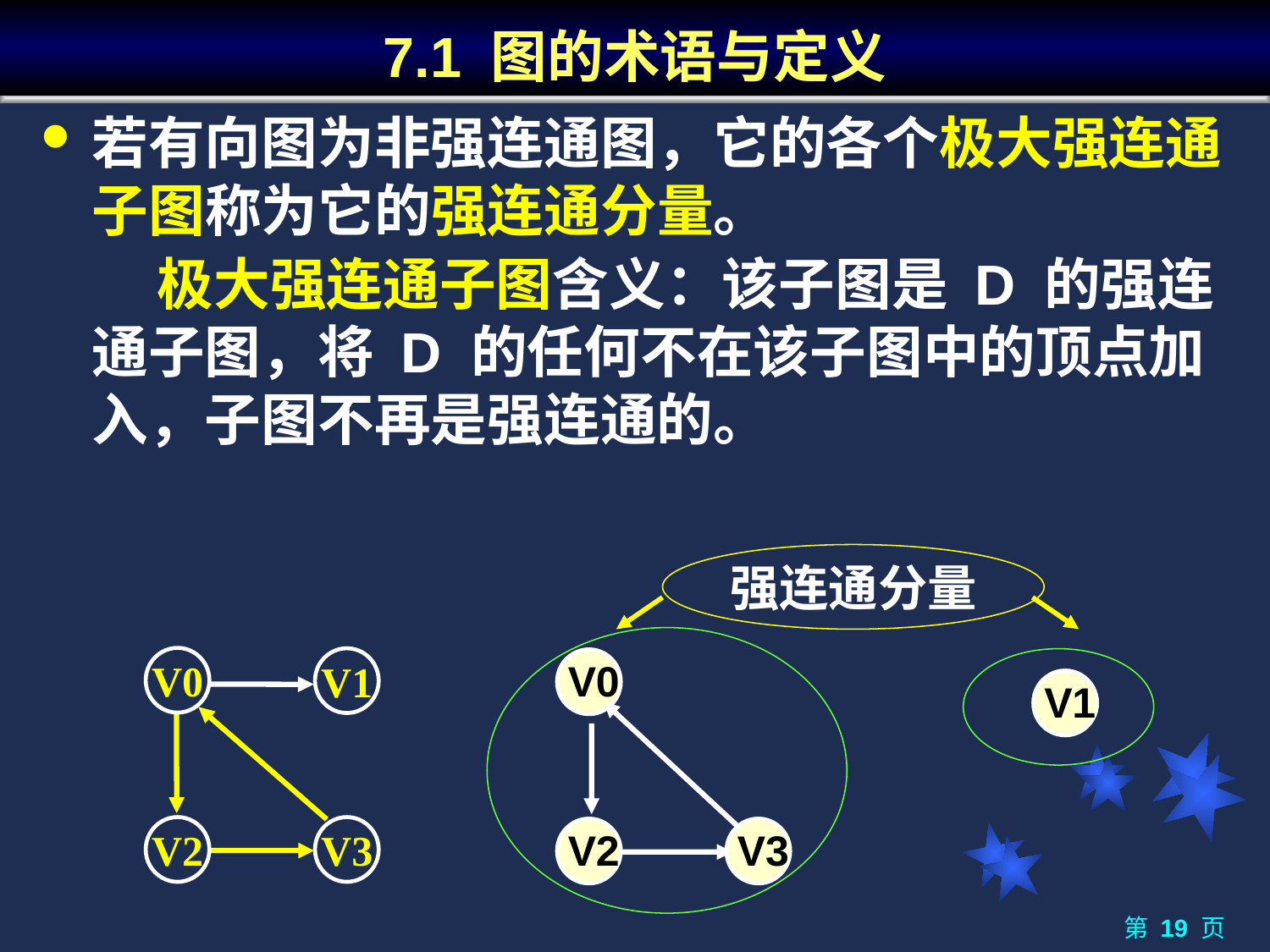

# 7.1 图的术语与定义
若有向图为非强连通图，它的各个极大强连通子图称为它的强连通分量。
	    极大强连通子图含义：该子图是 D 的强连通子图，将 D 的任何不在该子图中的顶点加入，子图不再是强连通的。
强连通分量

 V0

 V2

 V3

 V1

V0
V1

V2
V3

第 19 页